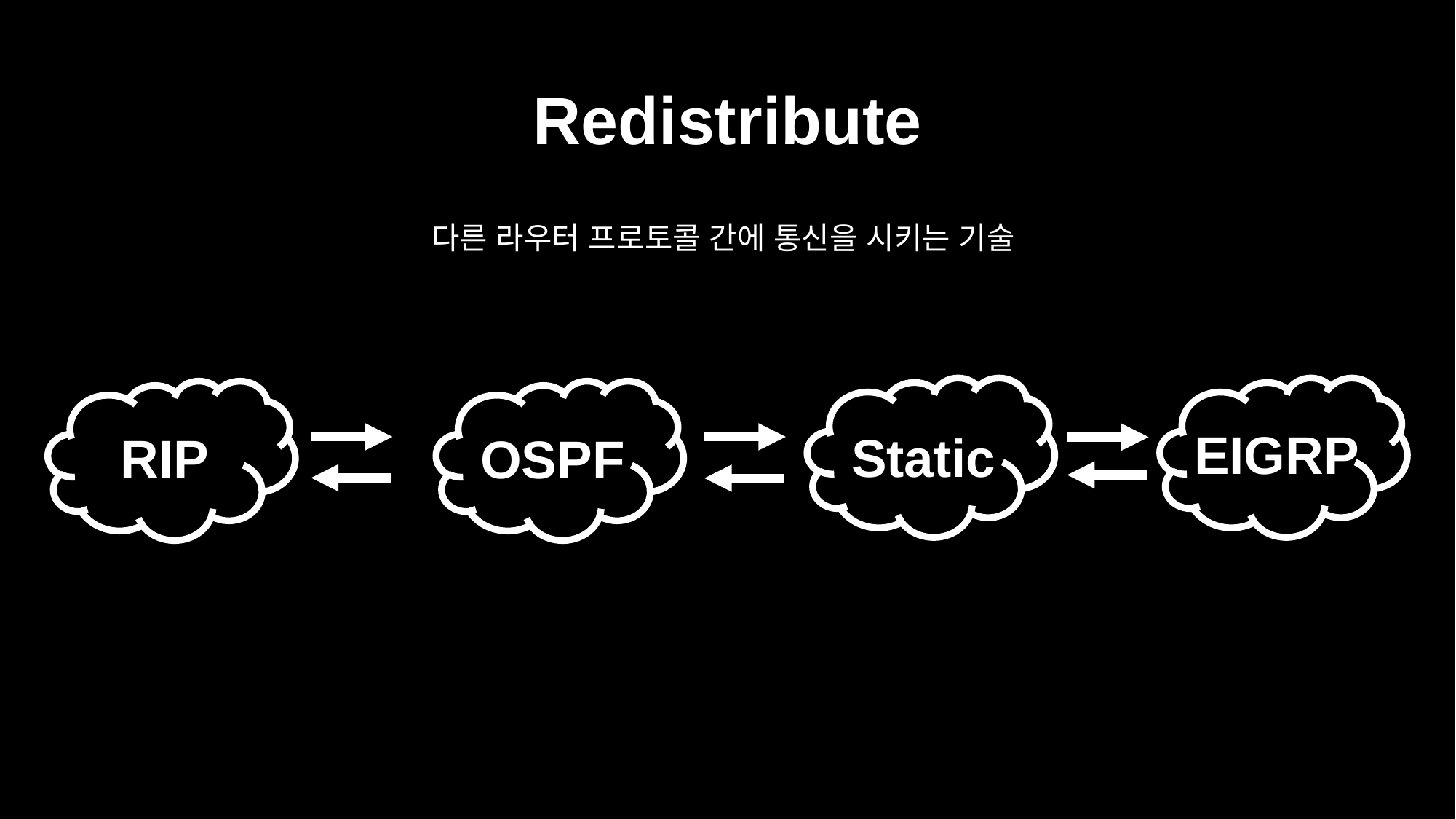

# Redistribute
다른 라우터 프로토콜 간에 통신을 시키는 기술

EIGRP

Static
RIP
OSPF